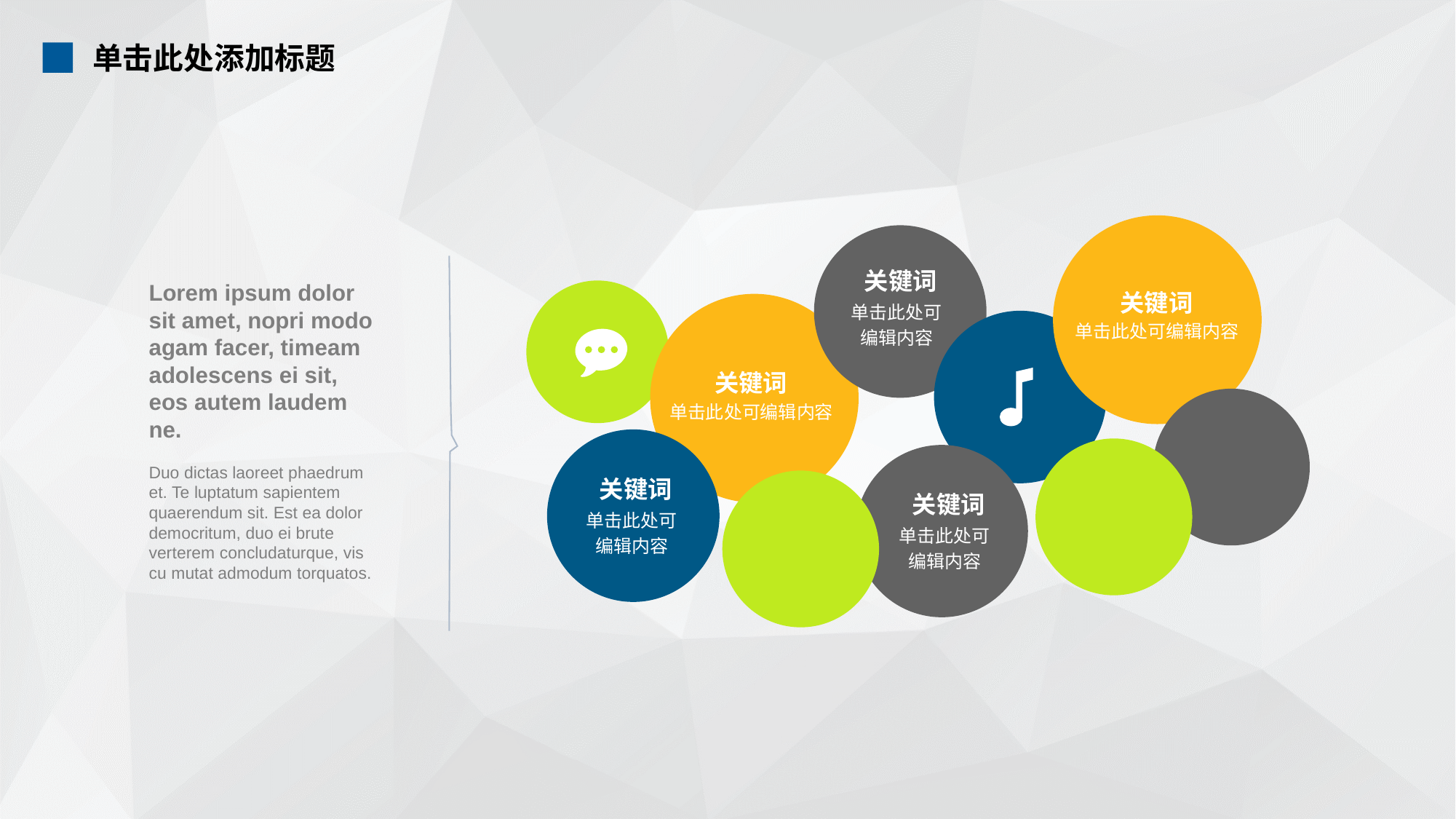

单击此处添加标题

关键词
单击此处可
编辑内容
Lorem ipsum dolor sit amet, nopri modo agam facer, timeam adolescens ei sit, eos autem laudem ne.

Duo dictas laoreet phaedrum et. Te luptatum sapientem quaerendum sit. Est ea dolor democritum, duo ei brute verterem concludaturque, vis cu mutat admodum torquatos.

关键词

单击此处可编辑内容

关键词

单击此处可编辑内容

关键词
单击此处可
编辑内容
关键词
单击此处可
编辑内容